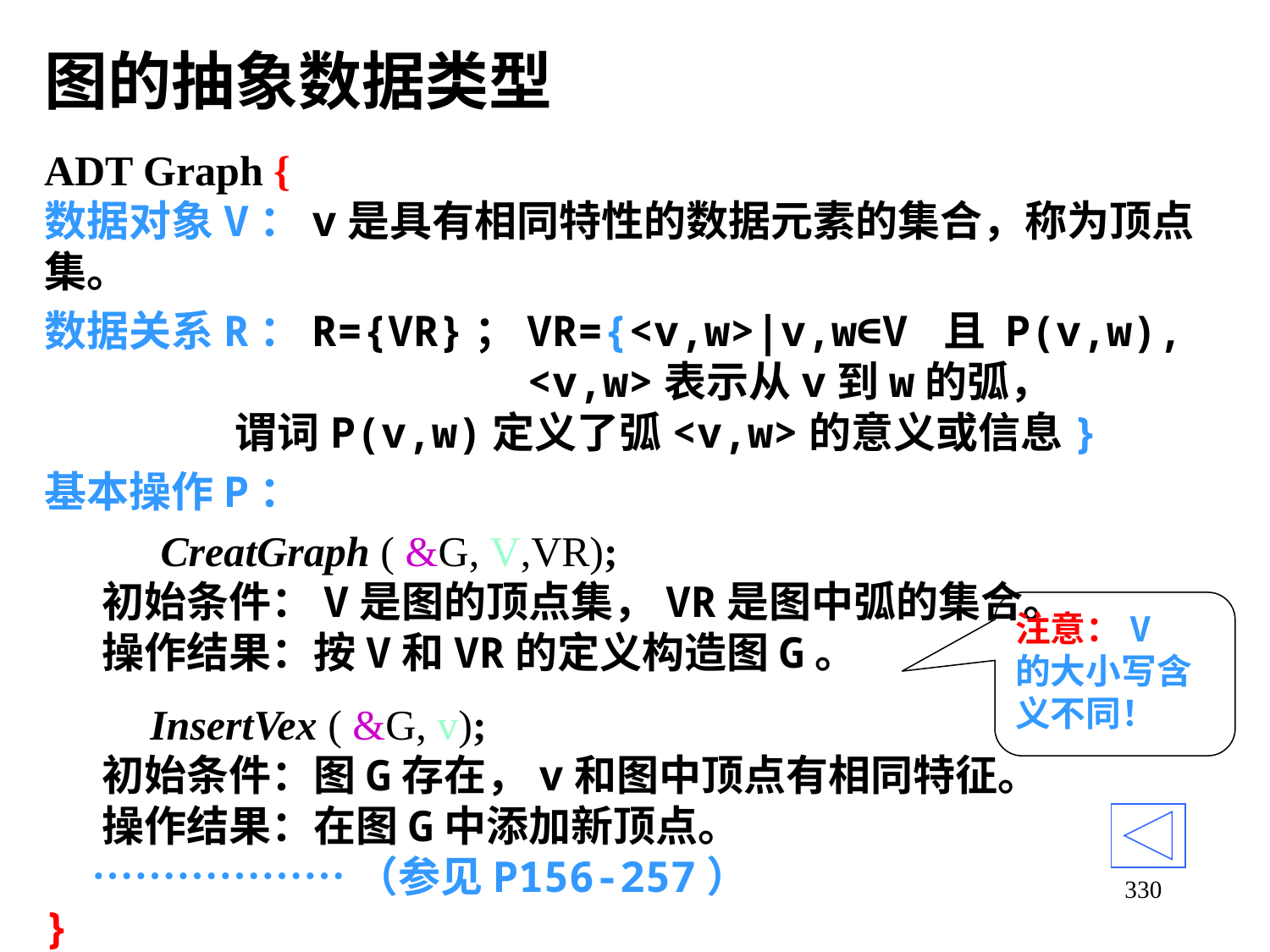

# 图的抽象数据类型
ADT Graph {
数据对象V：v是具有相同特性的数据元素的集合，称为顶点集。
数据关系R：R={VR}；VR={<v,w>|v,w∈V 且 P(v,w),
                   <v,w>表示从v到w的弧，
                   谓词P(v,w)定义了弧<v,w>的意义或信息}
基本操作P：
           CreatGraph ( &G, V,VR);
     初始条件：V是图的顶点集，VR是图中弧的集合。
     操作结果：按V和VR的定义构造图G。
          InsertVex ( &G, v);
     初始条件：图G存在，v和图中顶点有相同特征。
     操作结果：在图G中添加新顶点。
     ………………（参见P156-257）
}
注意：V 的大小写含义不同！

330